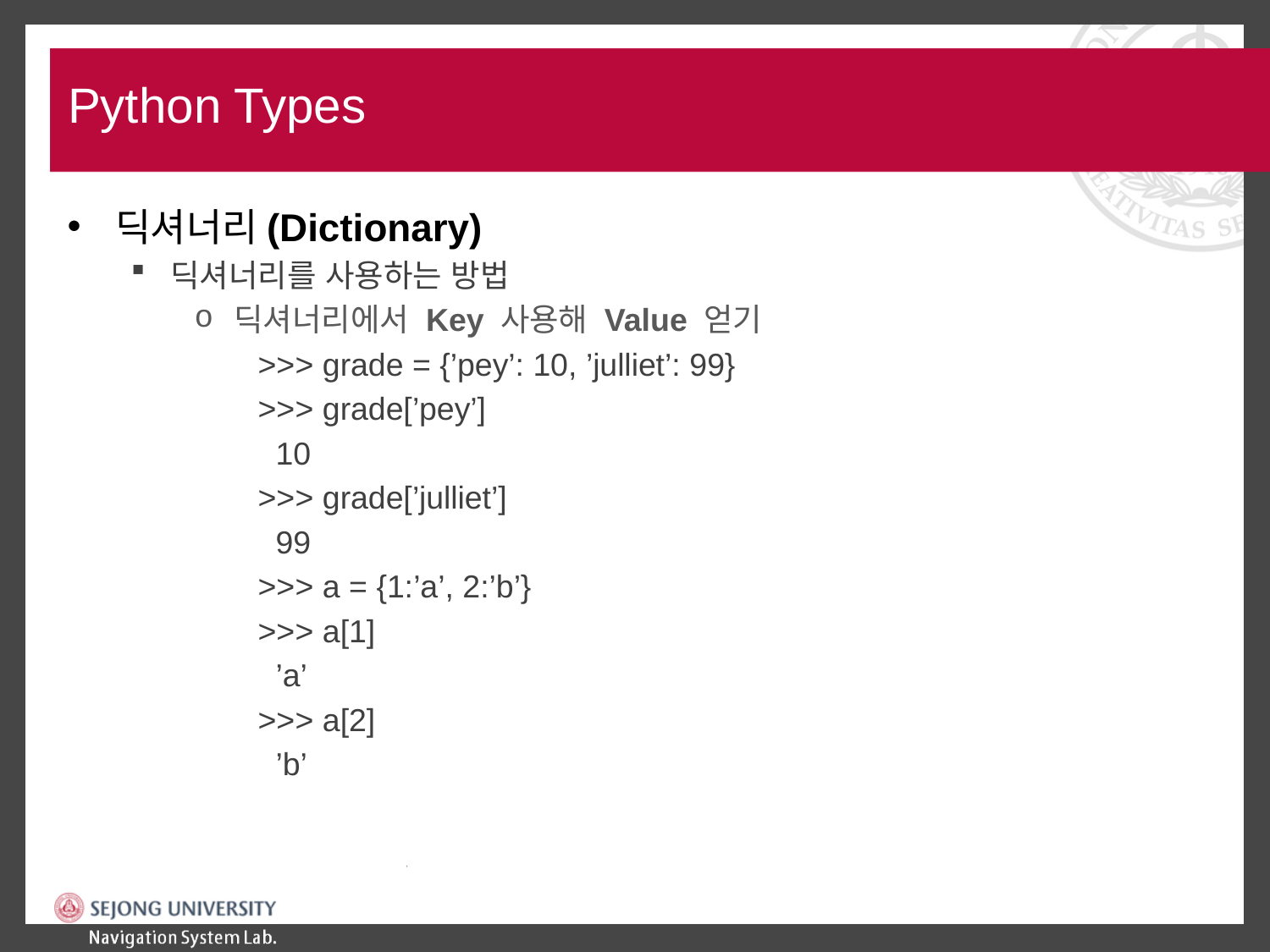

# Python Types
딕셔너리(Dictionary)
딕셔너리를 사용하는 방법
딕셔너리에서 Key 사용해 Value 얻기
>>> grade = {’pey’: 10, ’julliet’: 99}
>>> grade[’pey’]
  10
>>> grade[’julliet’]
  99
>>> a = {1:’a’, 2:’b’}
>>> a[1]
  ’a’
>>> a[2]
  ’b’